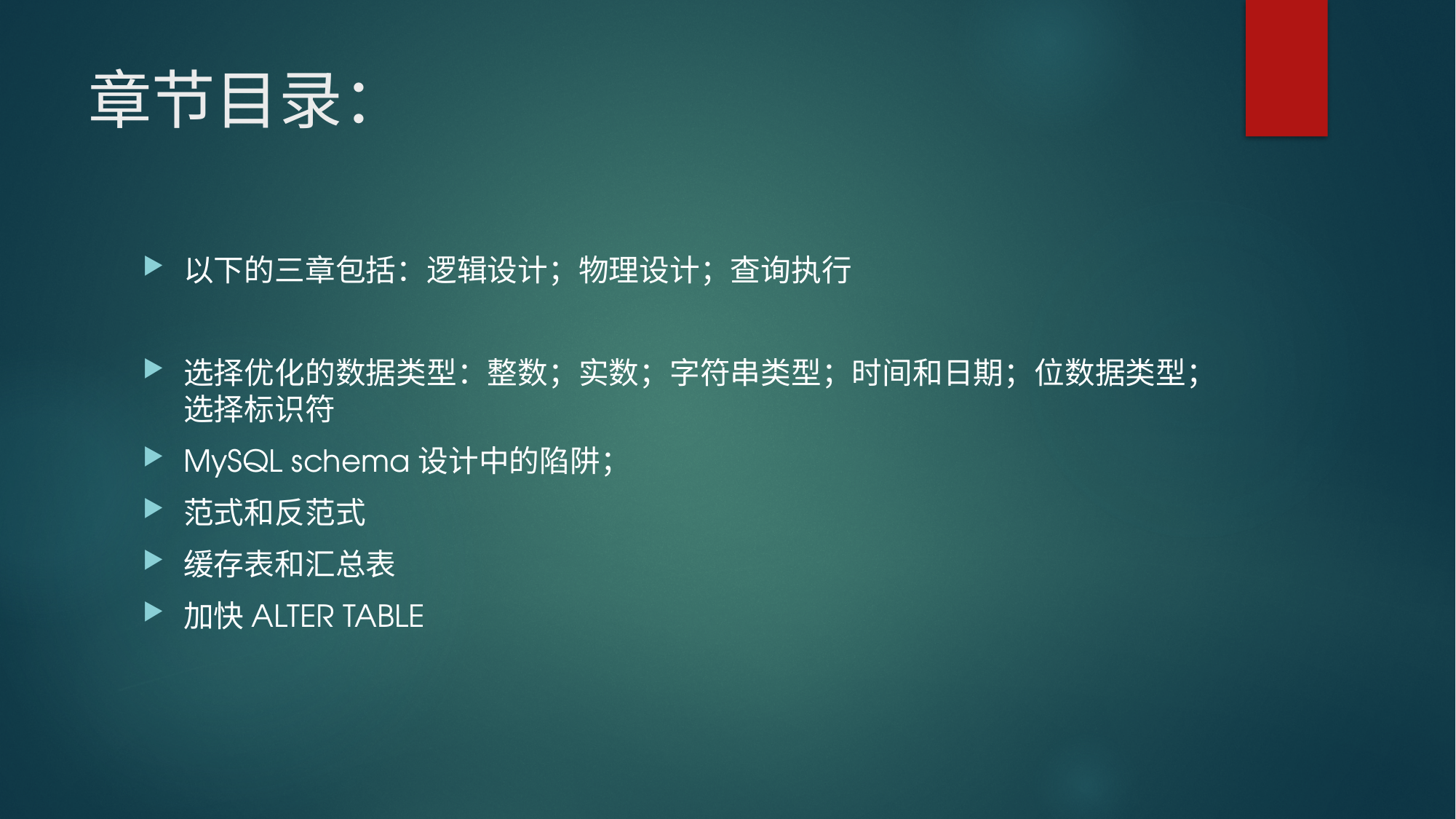

# 章节目录：
以下的三章包括：逻辑设计；物理设计；查询执行

选择优化的数据类型：整数；实数；字符串类型；时间和日期；位数据类型；选择标识符
MySQL schema设计中的陷阱；
范式和反范式
缓存表和汇总表
加快ALTER TABLE